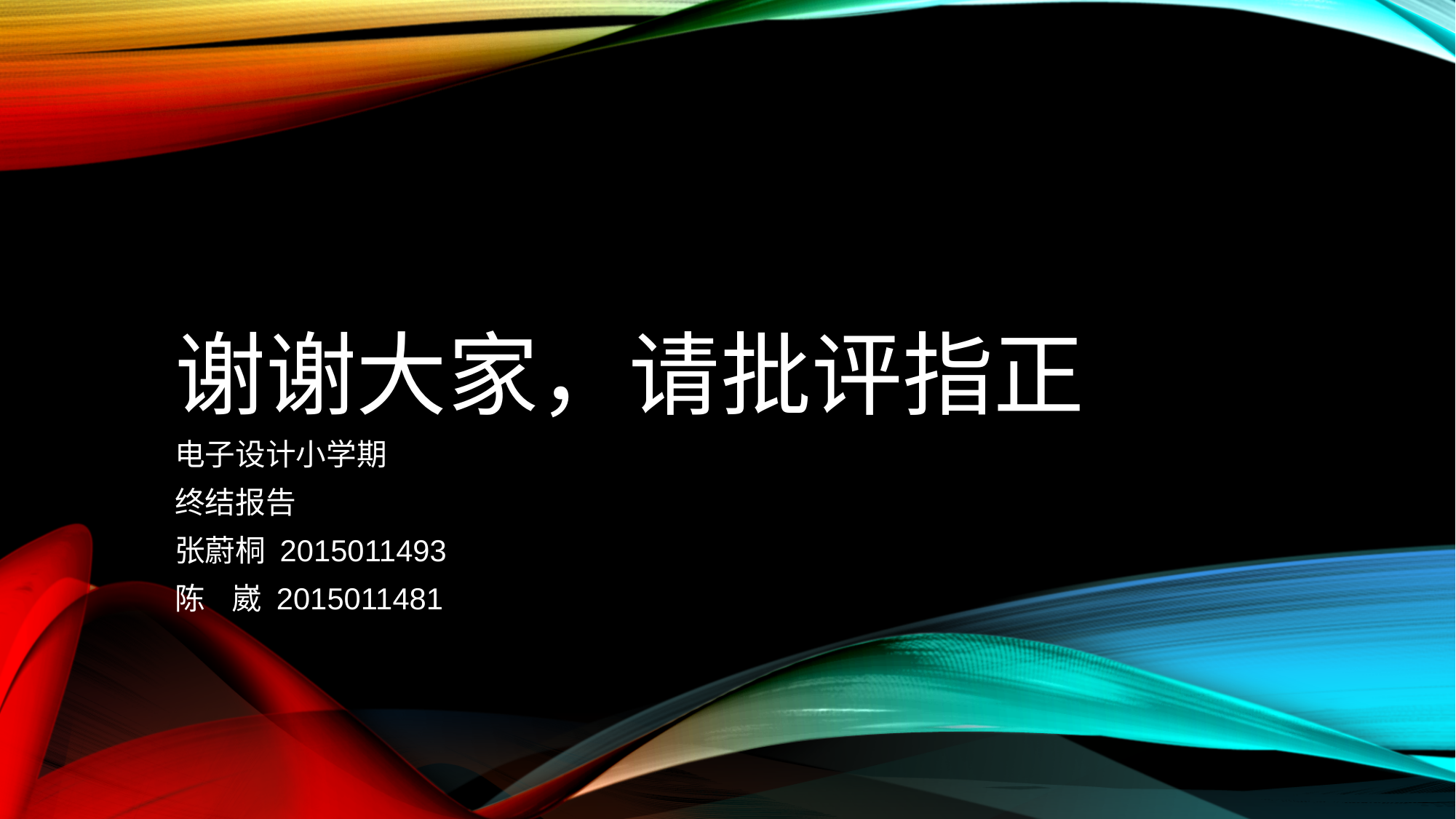

# 谢谢大家，请批评指正
电子设计小学期
终结报告
张蔚桐 2015011493
陈    崴 2015011481